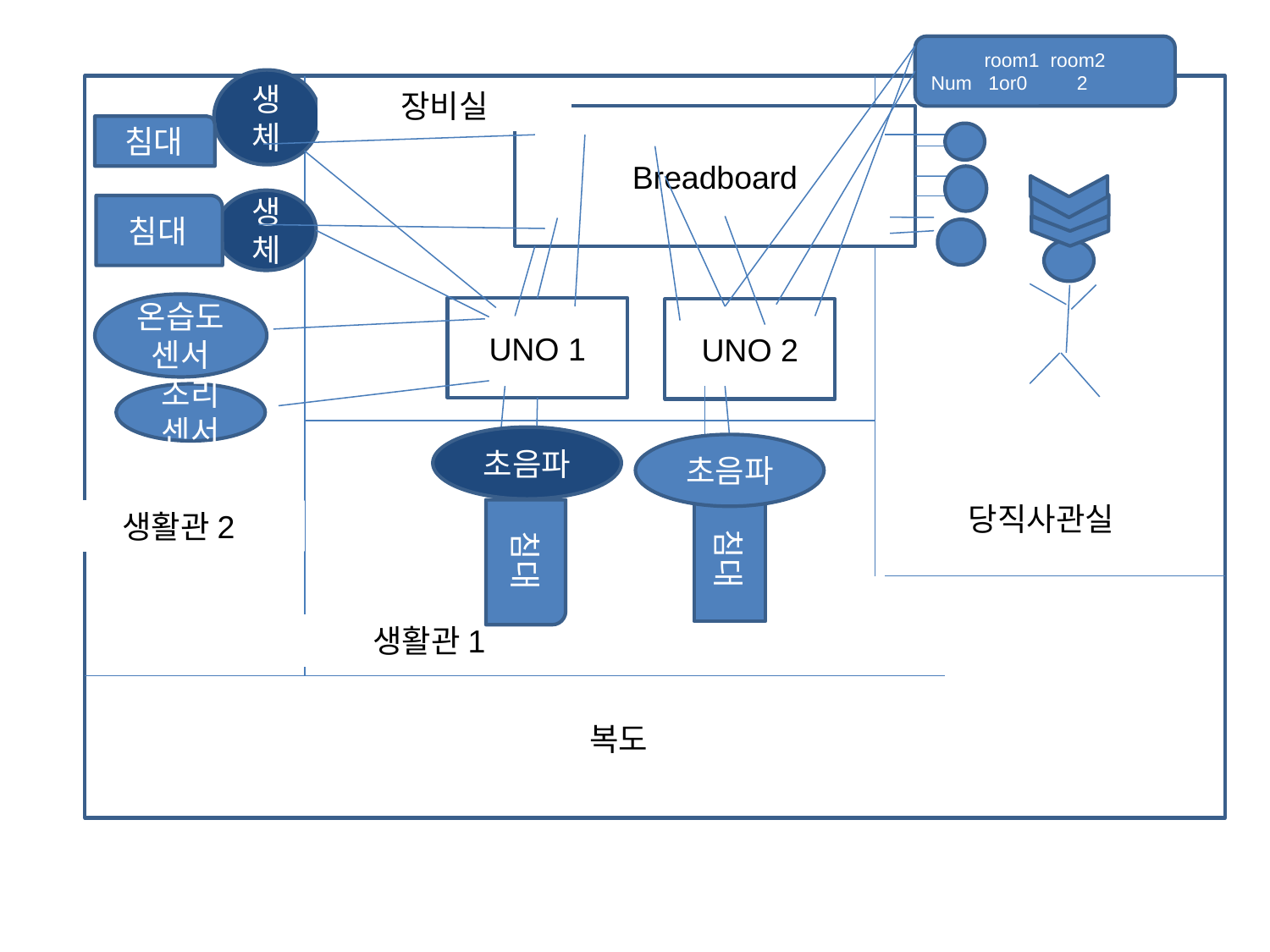

room1  room2
Num   1or0         2
생체

장비실
Breadboard
침대

생체

침대

     군간부의 효과적인 병사통제
온습도센서
UNO 1
UNO 2
소리센서
초음파
초음파
당직사관실
생활관2
침대
침대
생활관1
복도